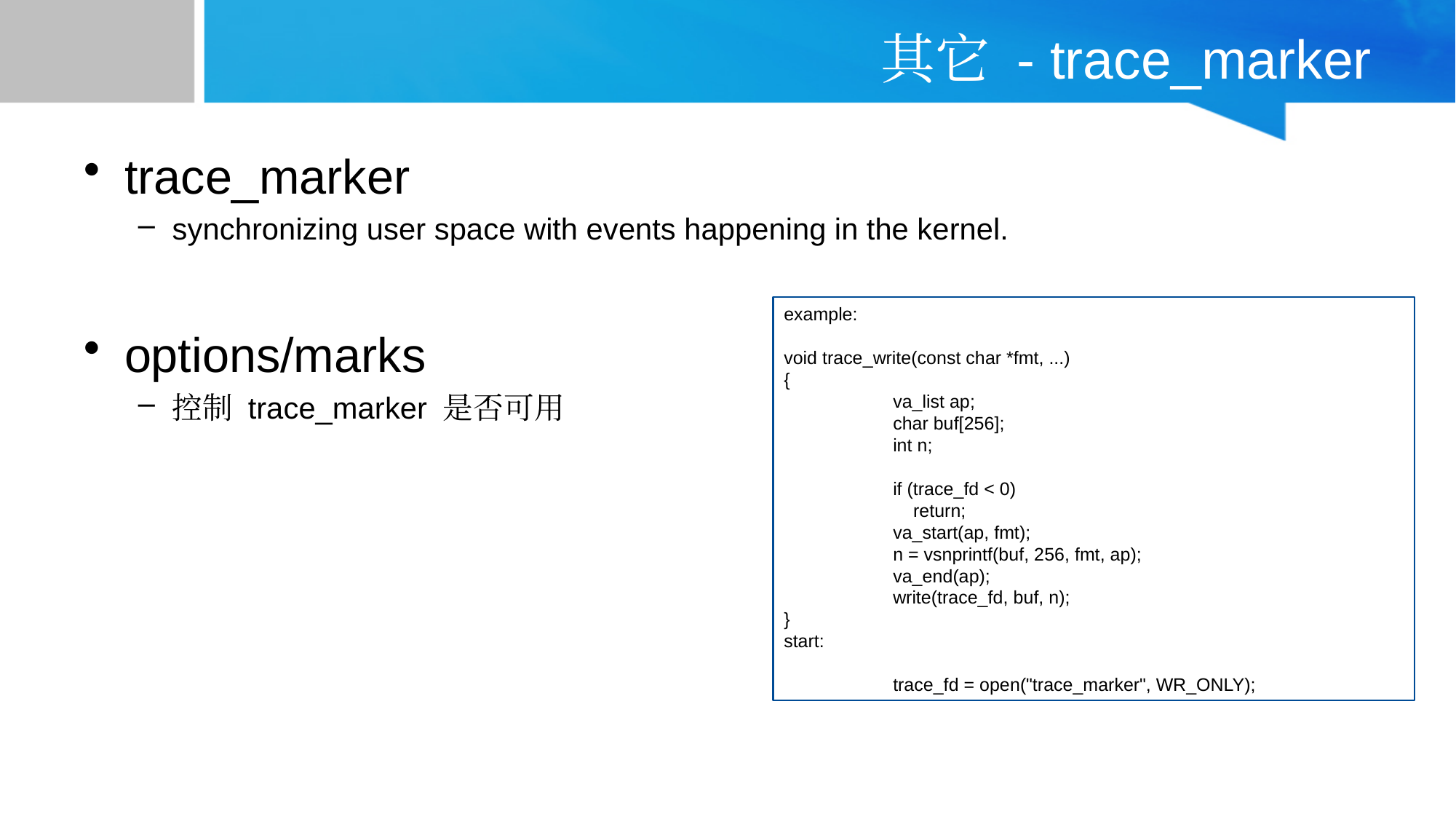

# 其它 - trace_marker
trace_marker
synchronizing user space with events happening in the kernel.

options/marks
控制 trace_marker 是否可用

example:

void trace_write(const char *fmt, ...)
{
	va_list ap;
	char buf[256];
	int n;

	if (trace_fd < 0)
	    return;
	va_start(ap, fmt);
	n = vsnprintf(buf, 256, fmt, ap);
	va_end(ap);
	write(trace_fd, buf, n);
}
start:

	trace_fd = open("trace_marker", WR_ONLY);